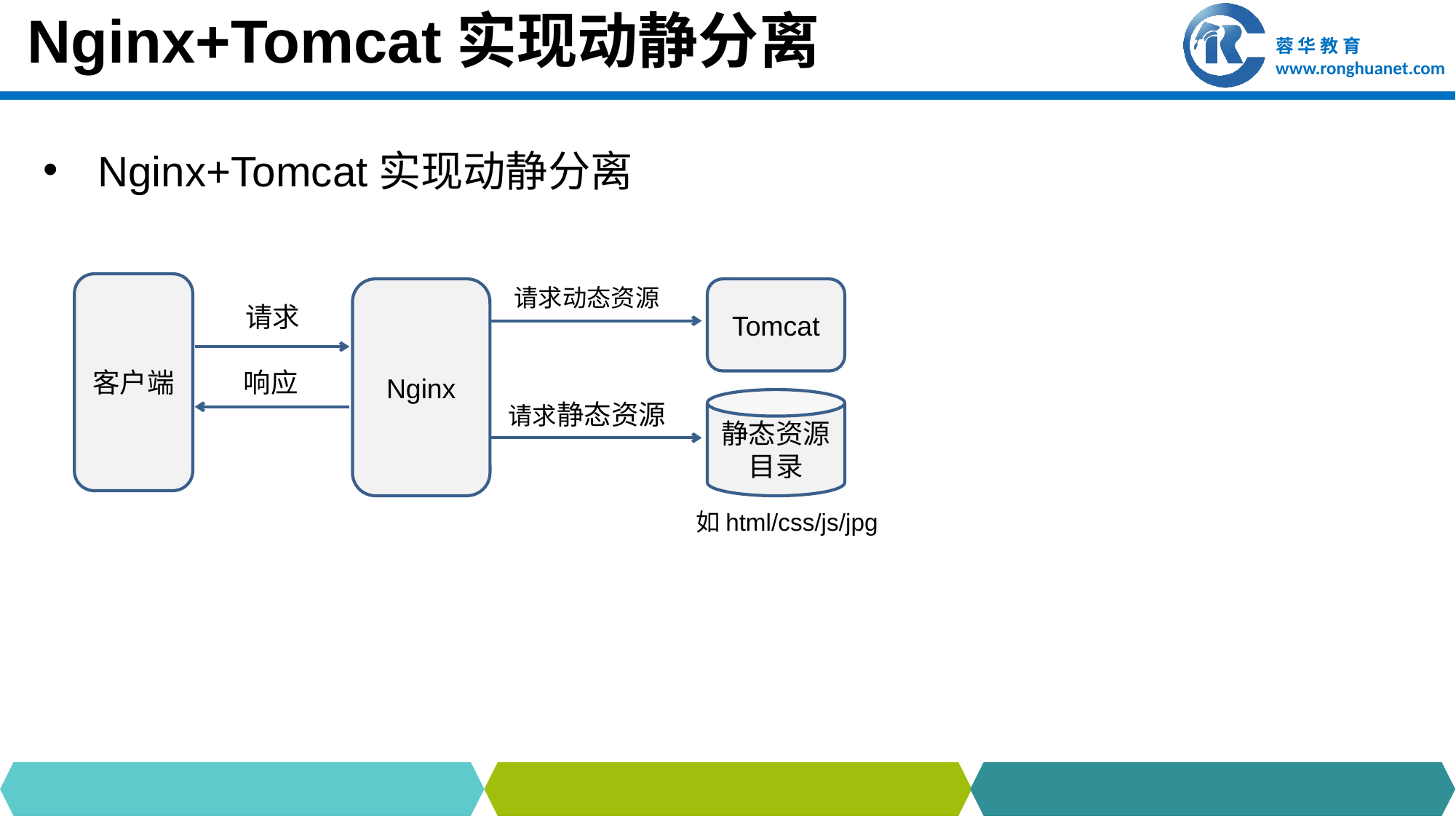

# Nginx+Tomcat实现动静分离
Nginx+Tomcat实现动静分离
客户端
Nginx
Tomcat
请求动态资源
请求
响应
静态资源目录
请求静态资源
如html/css/js/jpg